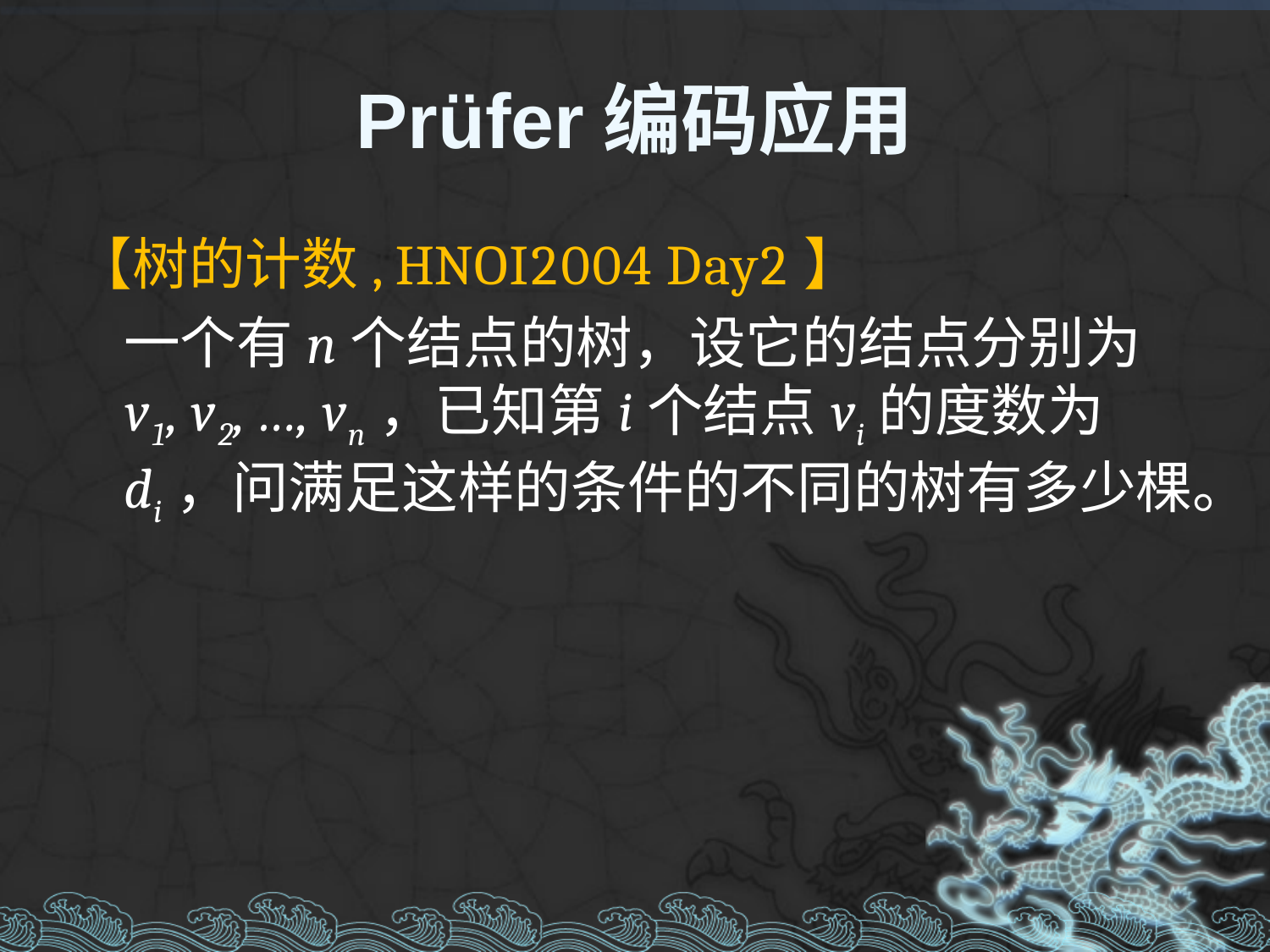

# Prüfer编码应用
【树的计数, HNOI2004 Day2】
	一个有n个结点的树，设它的结点分别为v1, v2, …, vn，已知第i个结点vi的度数为di，问满足这样的条件的不同的树有多少棵。